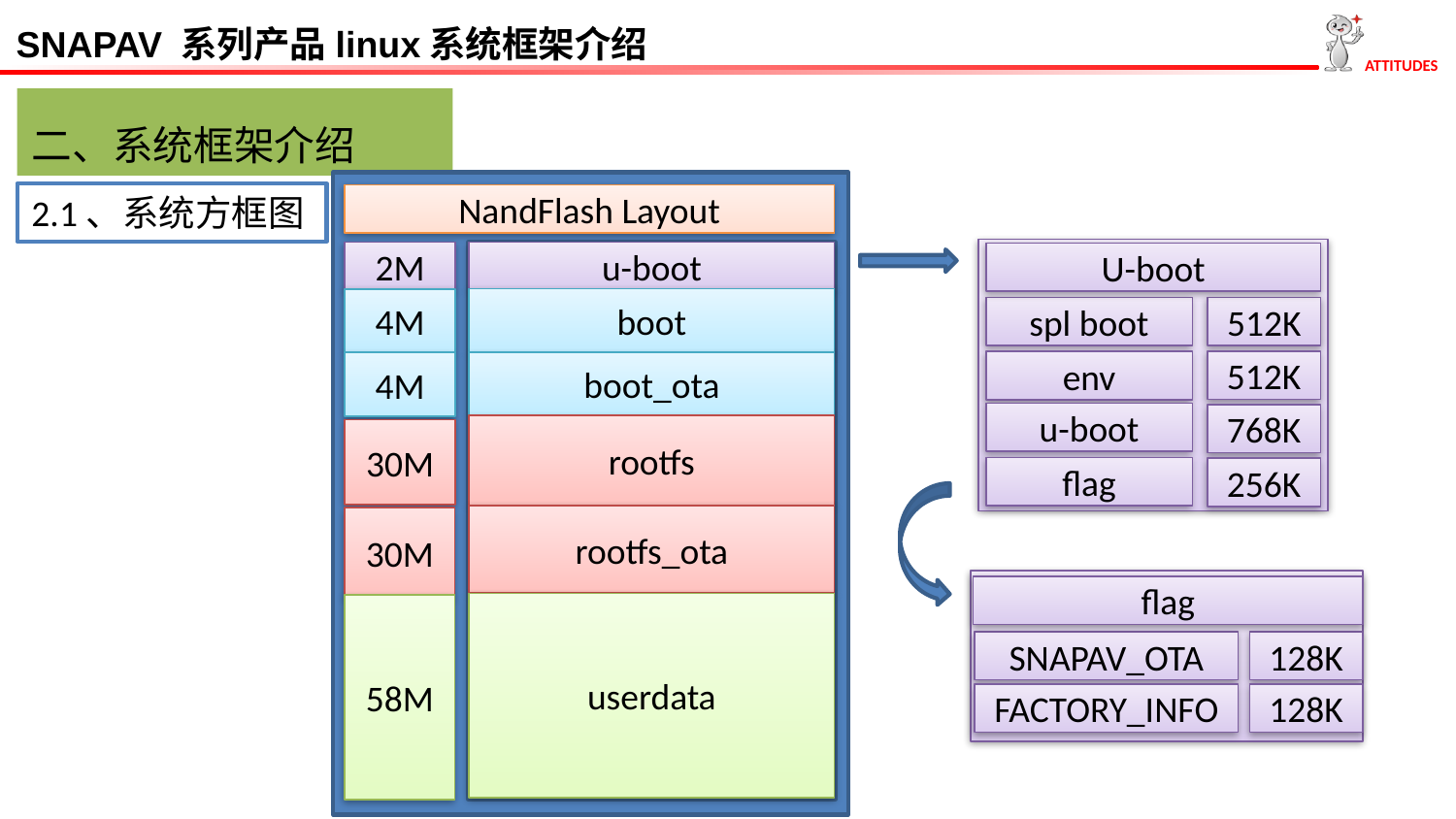

SNAPAV 系列产品linux系统框架介绍
二、系统框架介绍

2M
4M
4M
30M
30M
58M

u-boot
boot
boot_ota
rootfs
rootfs_ota
userdata
NandFlash Layout
2.1、系统方框图

U-boot
spl boot
512K
512K
env
u-boot
768K
flag
256K

flag
SNAPAV_OTA
128K
FACTORY_INFO
128K